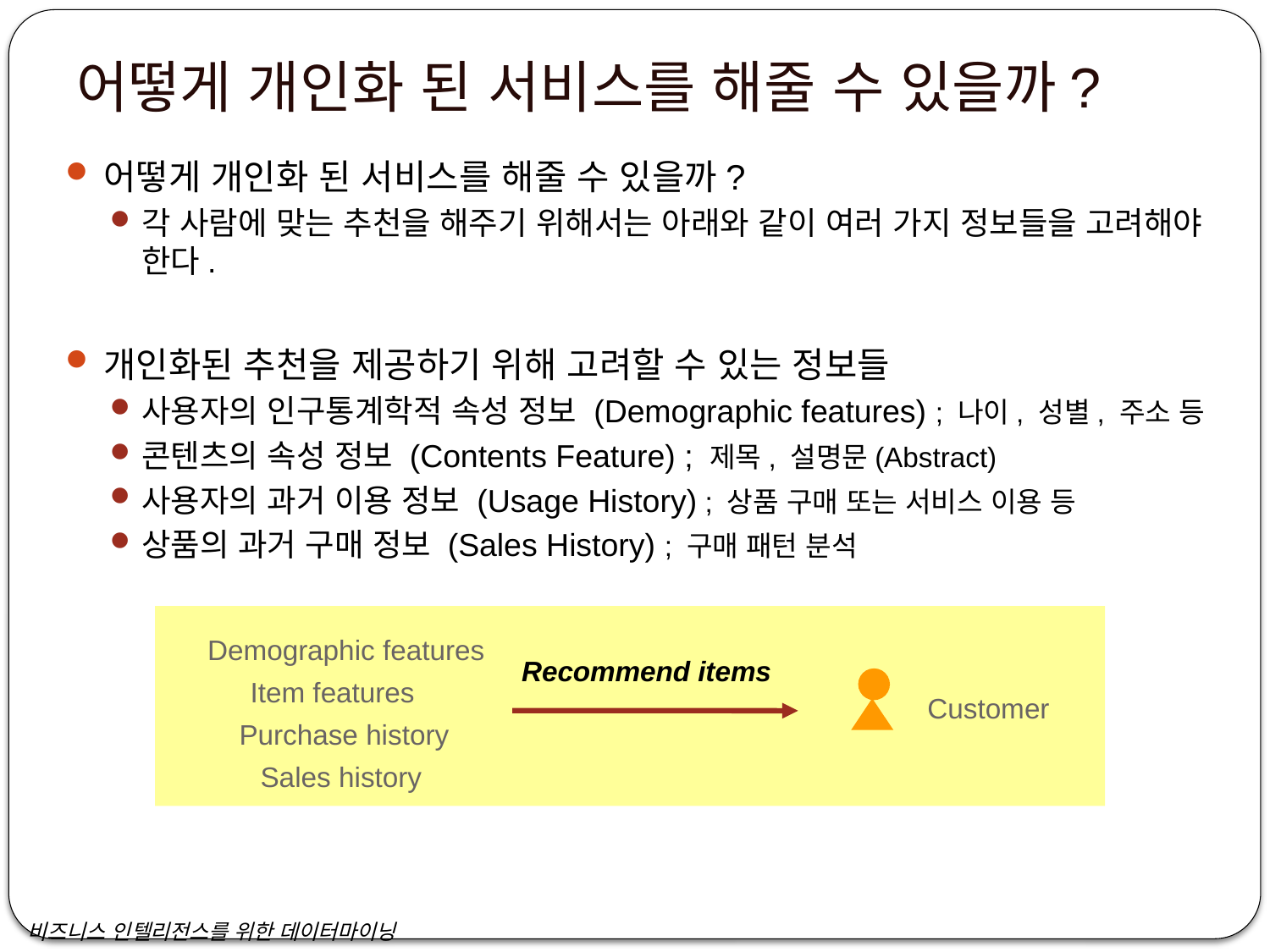

# 어떻게 개인화 된 서비스를 해줄 수 있을까?
어떻게 개인화 된 서비스를 해줄 수 있을까?
각 사람에 맞는 추천을 해주기 위해서는 아래와 같이 여러 가지 정보들을 고려해야 한다.

개인화된 추천을 제공하기 위해 고려할 수 있는 정보들
사용자의 인구통계학적 속성 정보 (Demographic features) ; 나이, 성별, 주소 등
콘텐츠의 속성 정보 (Contents Feature) ; 제목, 설명문(Abstract)
사용자의 과거 이용 정보 (Usage History) ; 상품 구매 또는 서비스 이용 등
상품의 과거 구매 정보 (Sales History) ; 구매 패턴 분석

Demographic features
Recommend items
Item features

Customer
Purchase history

Sales history